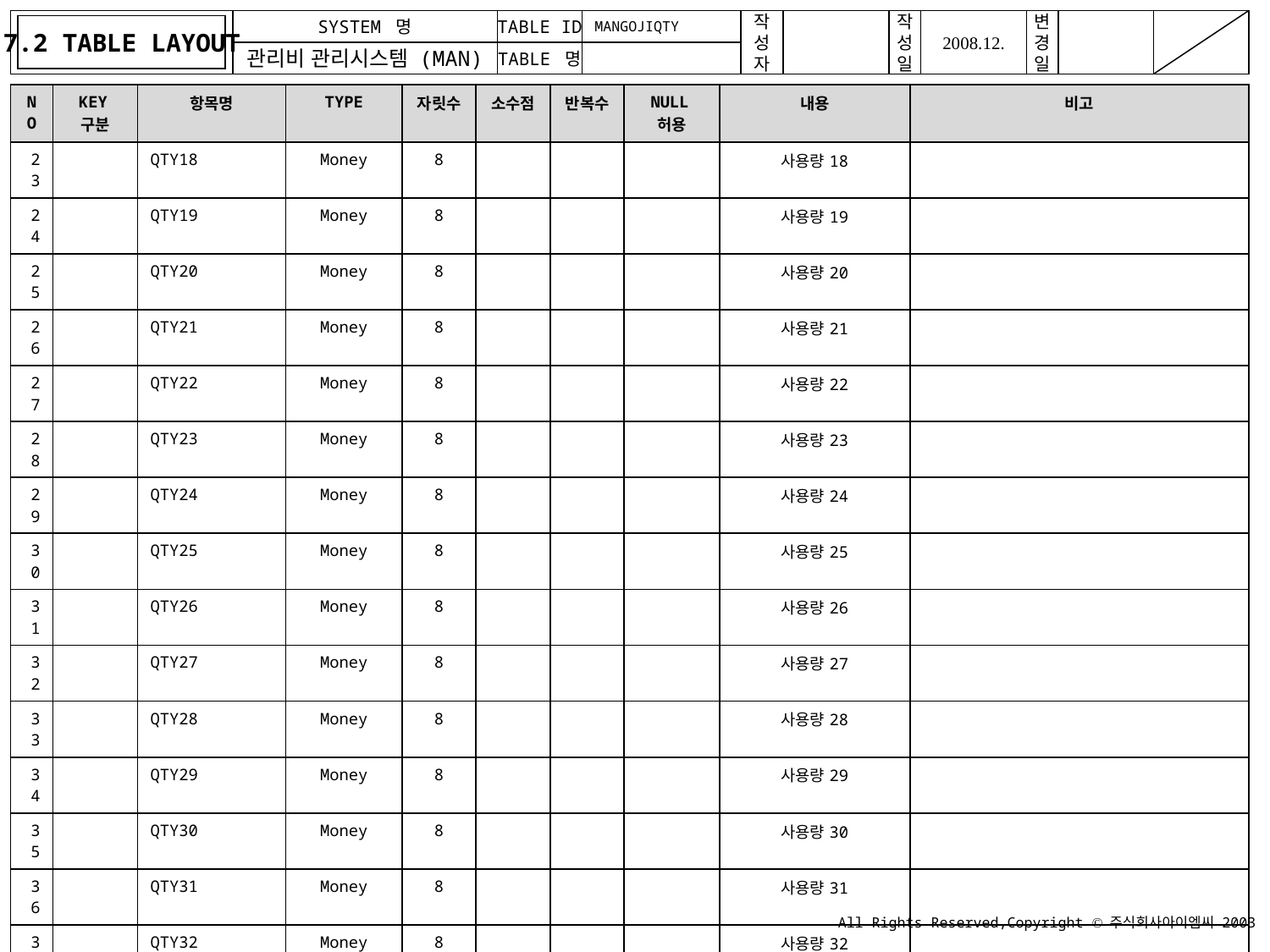

7.2 TABLE LAYOUT
MANGOJIQTY

| NO | KEY구분 | 항목명 | TYPE | 자릿수 | 소수점 | 반복수 | NULL허용 | 내용 | 비고 |
| --- | --- | --- | --- | --- | --- | --- | --- | --- | --- |
| 23 |  | QTY18 | Money | 8 |  |  |  | 사용량18 |  |
| 24 |  | QTY19 | Money | 8 |  |  |  | 사용량19 |  |
| 25 |  | QTY20 | Money | 8 |  |  |  | 사용량20 |  |
| 26 |  | QTY21 | Money | 8 |  |  |  | 사용량21 |  |
| 27 |  | QTY22 | Money | 8 |  |  |  | 사용량22 |  |
| 28 |  | QTY23 | Money | 8 |  |  |  | 사용량23 |  |
| 29 |  | QTY24 | Money | 8 |  |  |  | 사용량24 |  |
| 30 |  | QTY25 | Money | 8 |  |  |  | 사용량25 |  |
| 31 |  | QTY26 | Money | 8 |  |  |  | 사용량26 |  |
| 32 |  | QTY27 | Money | 8 |  |  |  | 사용량27 |  |
| 33 |  | QTY28 | Money | 8 |  |  |  | 사용량28 |  |
| 34 |  | QTY29 | Money | 8 |  |  |  | 사용량29 |  |
| 35 |  | QTY30 | Money | 8 |  |  |  | 사용량30 |  |
| 36 |  | QTY31 | Money | 8 |  |  |  | 사용량31 |  |
| 37 |  | QTY32 | Money | 8 |  |  |  | 사용량32 |  |
| 38 |  | QTY33 | Money | 8 |  |  |  | 사용량33 |  |
| 39 |  | QTY34 | Money | 8 |  |  |  | 사용량34 |  |
| 40 |  | QTY35 | Money | 8 |  |  |  | 사용량35 |  |
| 41 |  | QTY36 | Money | 8 |  |  |  | 사용량36 |  |
| 42 |  | QTY37 | Money | 8 |  |  |  | 사용량37 |  |
| 43 |  | QTY38 | Money | 8 |  |  |  | 사용량38 |  |
| 44 |  | QTY39 | Money | 8 |  |  |  | 사용량39 |  |